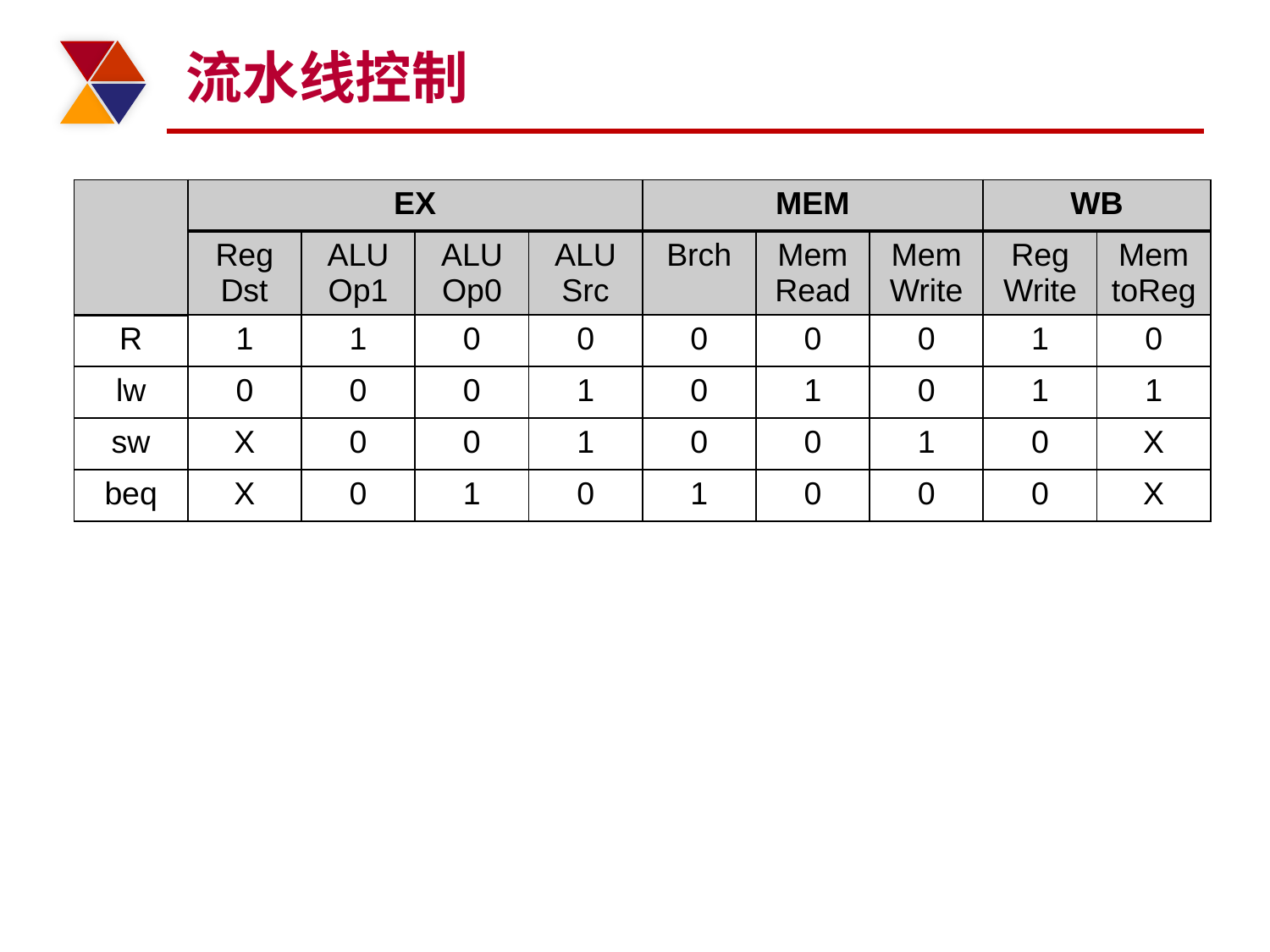

# 流水线控制
|  | EX |  |  |  | MEM |  |  | WB |  |
| --- | --- | --- | --- | --- | --- | --- | --- | --- | --- |
|  | Reg Dst | ALU Op1 | ALU Op0 | ALU Src | Brch | Mem Read | Mem Write | Reg Write | Mem toReg |
| R | 1 | 1 | 0 | 0 | 0 | 0 | 0 | 1 | 0 |
| lw | 0 | 0 | 0 | 1 | 0 | 1 | 0 | 1 | 1 |
| sw | X | 0 | 0 | 1 | 0 | 0 | 1 | 0 | X |
| beq | X | 0 | 1 | 0 | 1 | 0 | 0 | 0 | X |